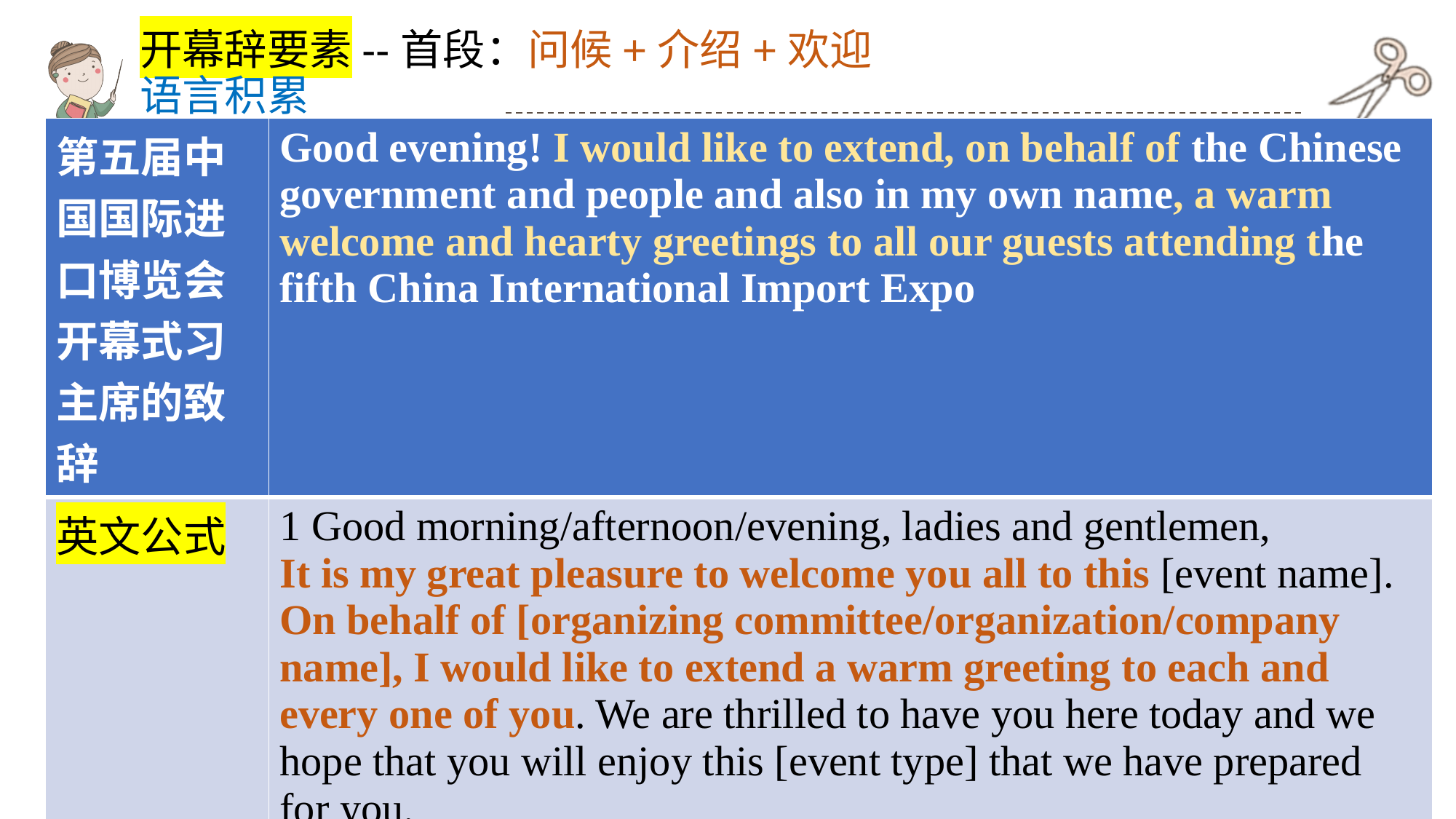

开幕辞要素--首段：问候+介绍+欢迎
语言积累
| 第五届中国国际进口博览会开幕式习主席的致辞 | Good evening! I would like to extend, on behalf of the Chinese government and people and also in my own name, a warm welcome and hearty greetings to all our guests attending the fifth China International Import Expo |
| --- | --- |
| 英文公式 | 1 Good morning/afternoon/evening, ladies and gentlemen, It is my great pleasure to welcome you all to this [event name]. On behalf of [organizing committee/organization/company name], I would like to extend a warm greeting to each and every one of you. We are thrilled to have you here today and we hope that you will enjoy this [event type] that we have prepared for you. |